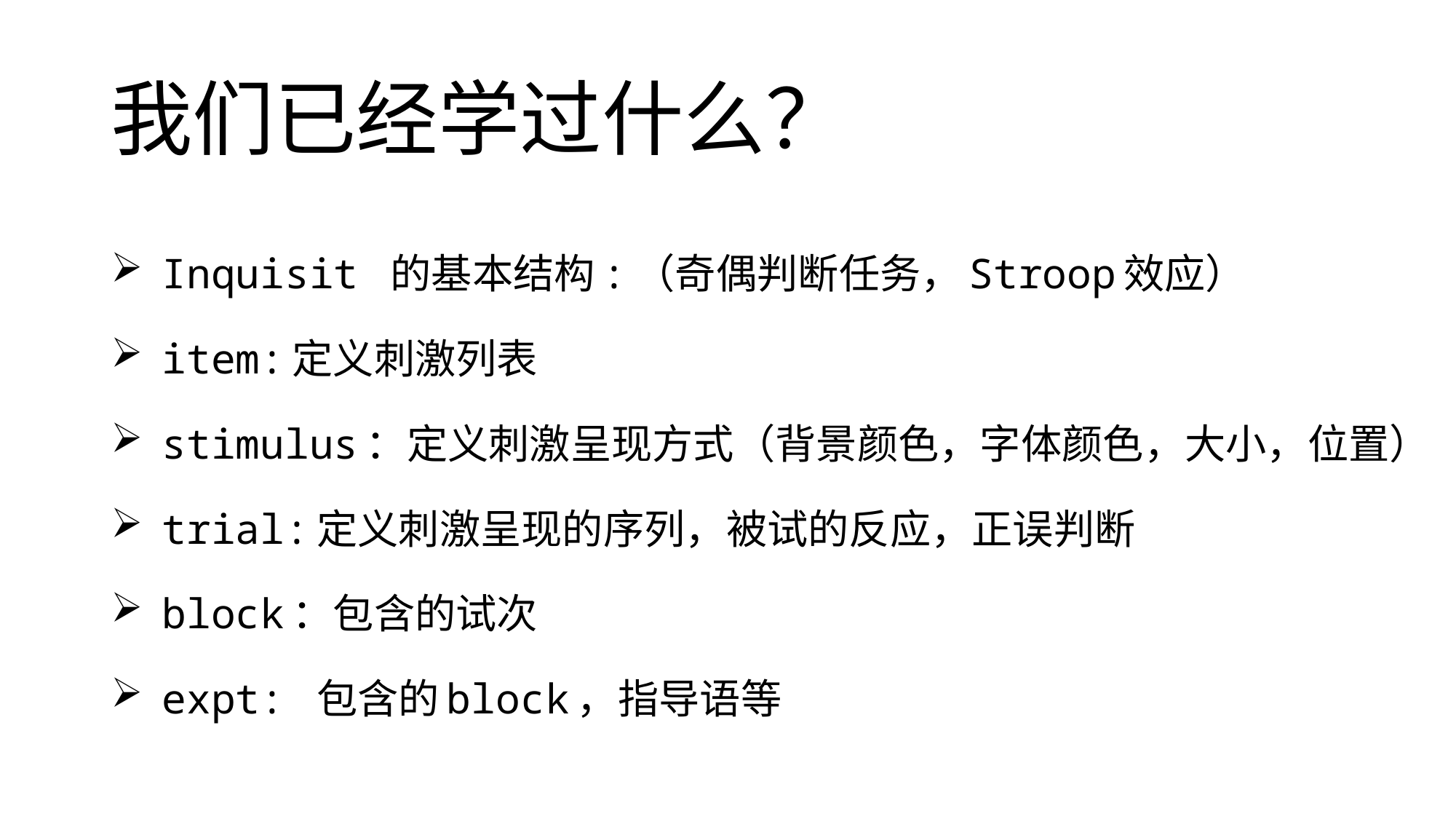

# 我们已经学过什么？
 Inquisit 的基本结构:（奇偶判断任务，Stroop效应）
 item:定义刺激列表
 stimulus：定义刺激呈现方式（背景颜色，字体颜色，大小，位置）
 trial:定义刺激呈现的序列，被试的反应，正误判断
 block：包含的试次
 expt: 包含的block，指导语等